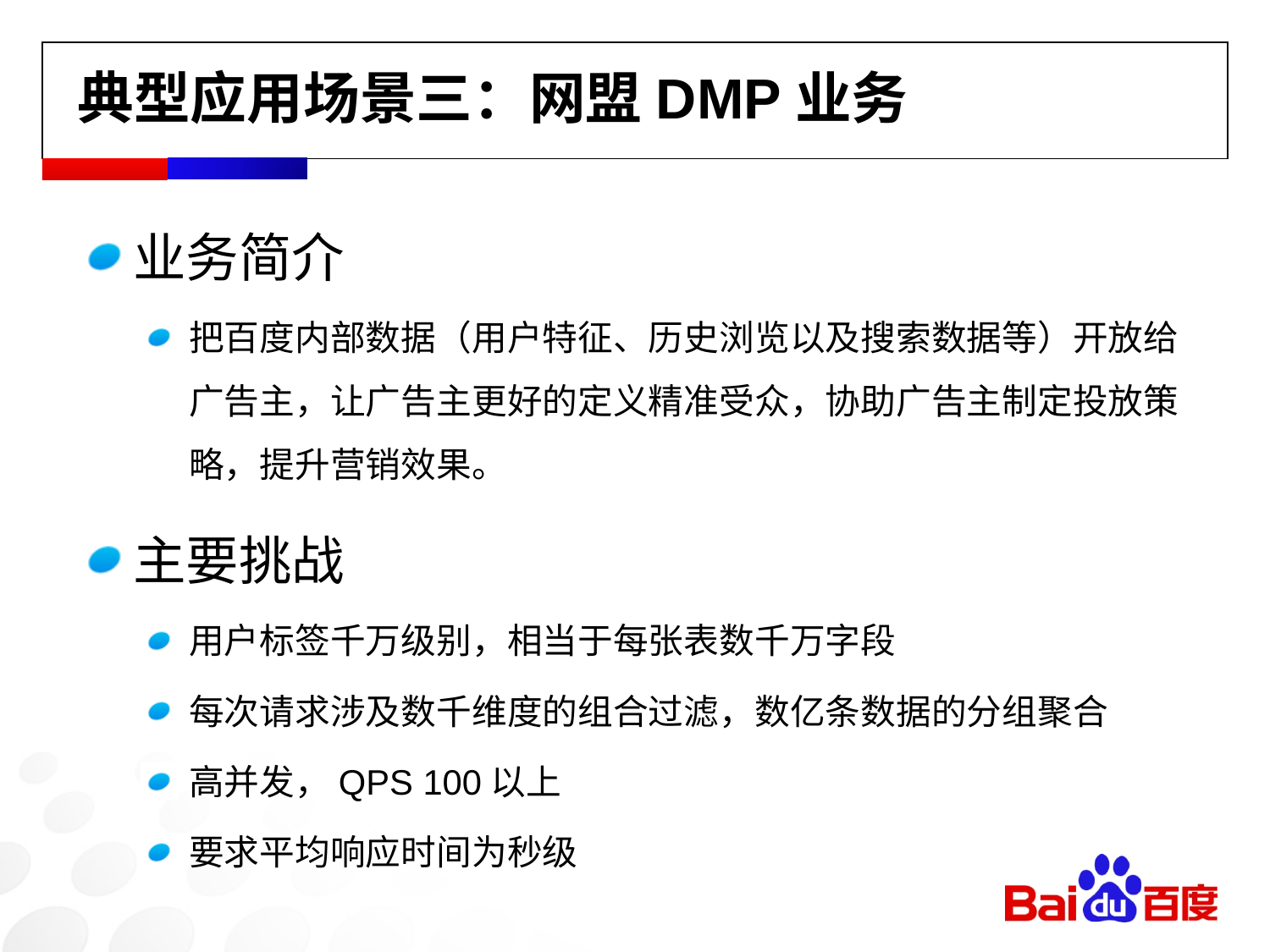

典型应用场景三：网盟DMP业务
业务简介
把百度内部数据（用户特征、历史浏览以及搜索数据等）开放给广告主，让广告主更好的定义精准受众，协助广告主制定投放策略，提升营销效果。
主要挑战
用户标签千万级别，相当于每张表数千万字段
每次请求涉及数千维度的组合过滤，数亿条数据的分组聚合
高并发，QPS 100以上
要求平均响应时间为秒级